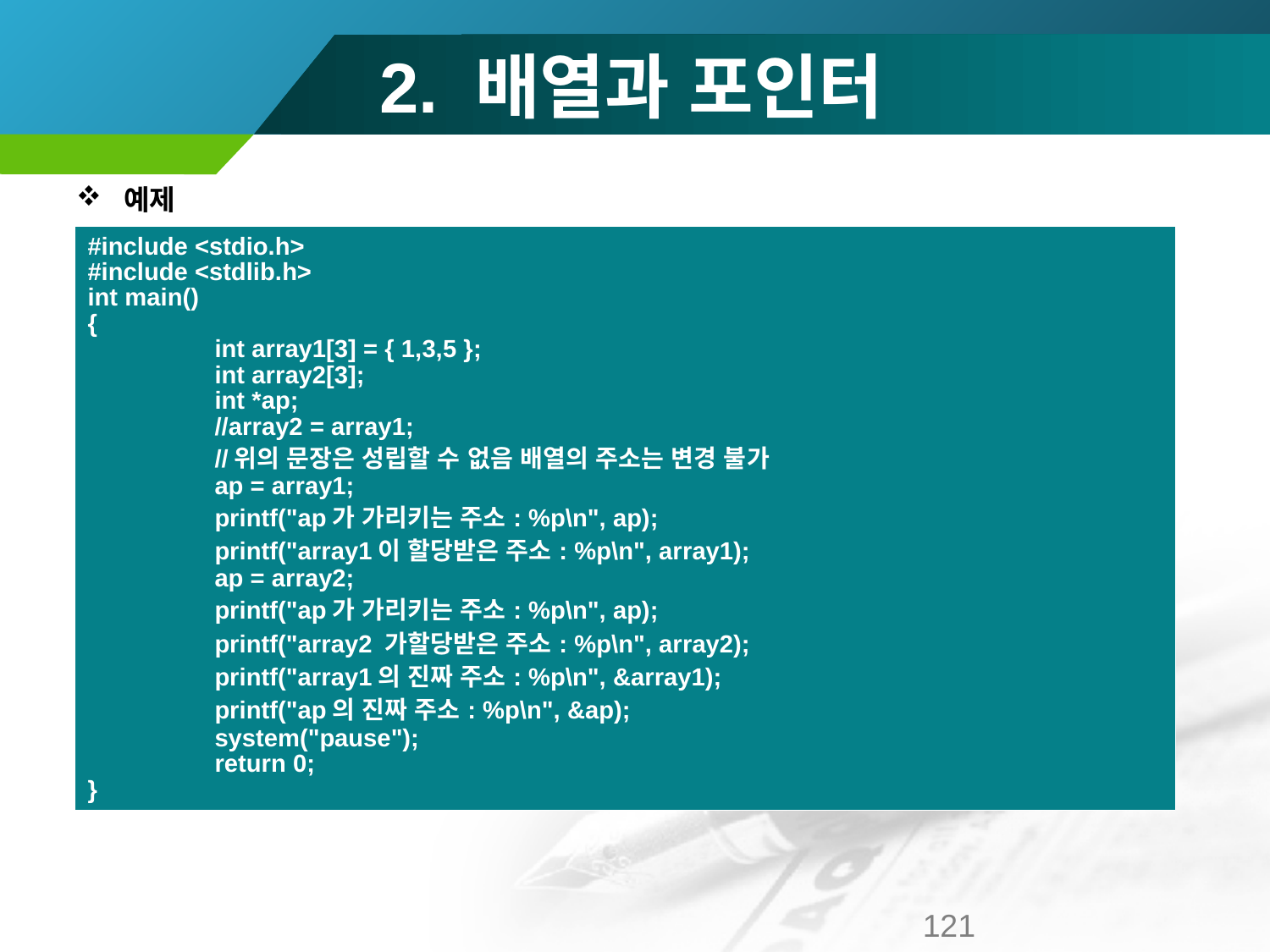

# 2. 배열과 포인터
예제
| #include <stdio.h> #include <stdlib.h> int main() { int array1[3] = { 1,3,5 }; int array2[3]; int \*ap; //array2 = array1; //위의 문장은 성립할 수 없음 배열의 주소는 변경 불가 ap = array1; printf("ap가 가리키는 주소: %p\n", ap); printf("array1이 할당받은 주소: %p\n", array1); ap = array2; printf("ap가 가리키는 주소: %p\n", ap); printf("array2 가할당받은 주소: %p\n", array2); printf("array1의 진짜 주소: %p\n", &array1); printf("ap의 진짜 주소: %p\n", &ap); system("pause"); return 0; } |
| --- |
121